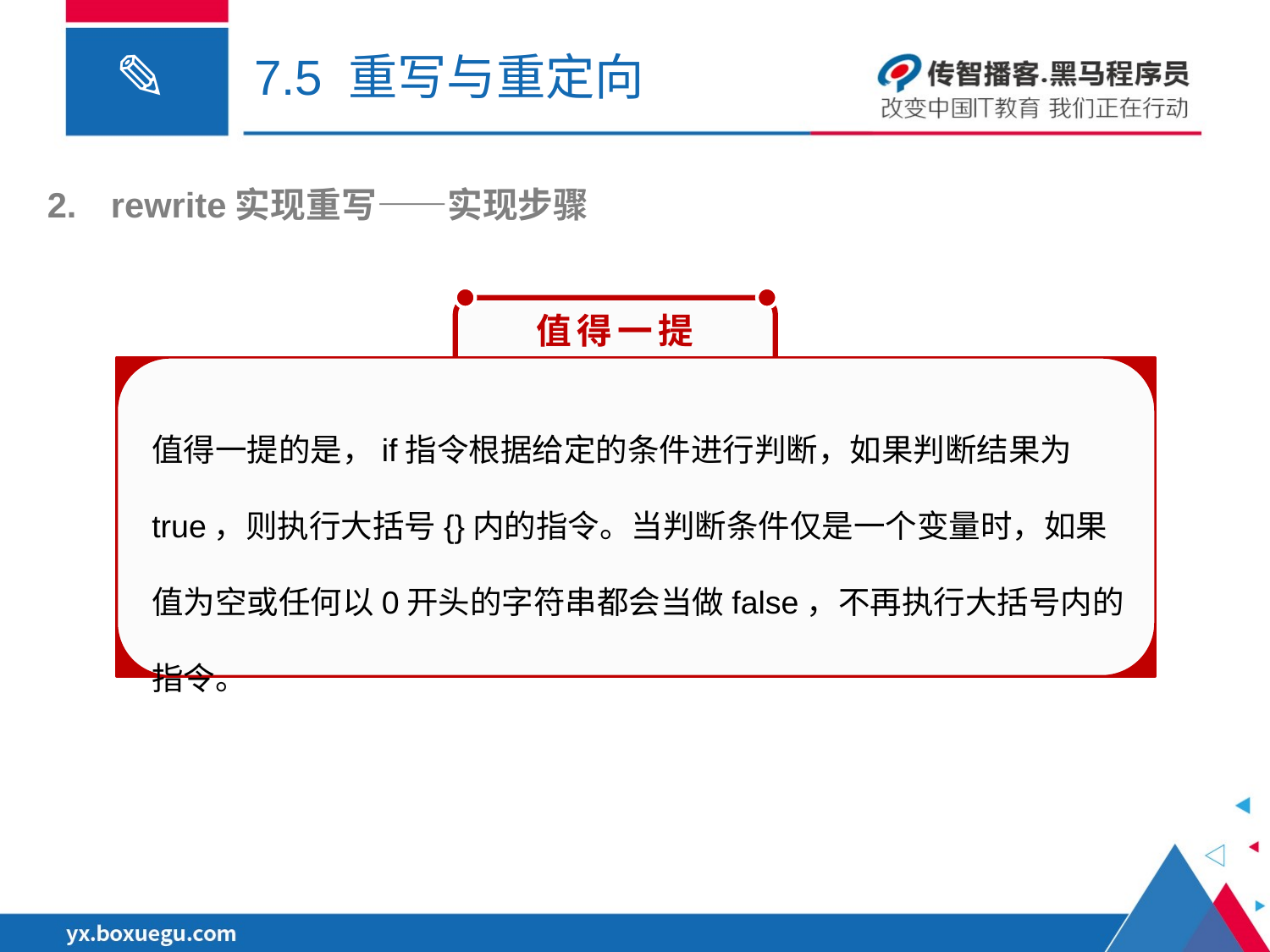

# 7.5 重写与重定向
rewrite实现重写——实现步骤

值得一提

值得一提的是，if指令根据给定的条件进行判断，如果判断结果为true，则执行大括号{}内的指令。当判断条件仅是一个变量时，如果值为空或任何以0开头的字符串都会当做false，不再执行大括号内的指令。